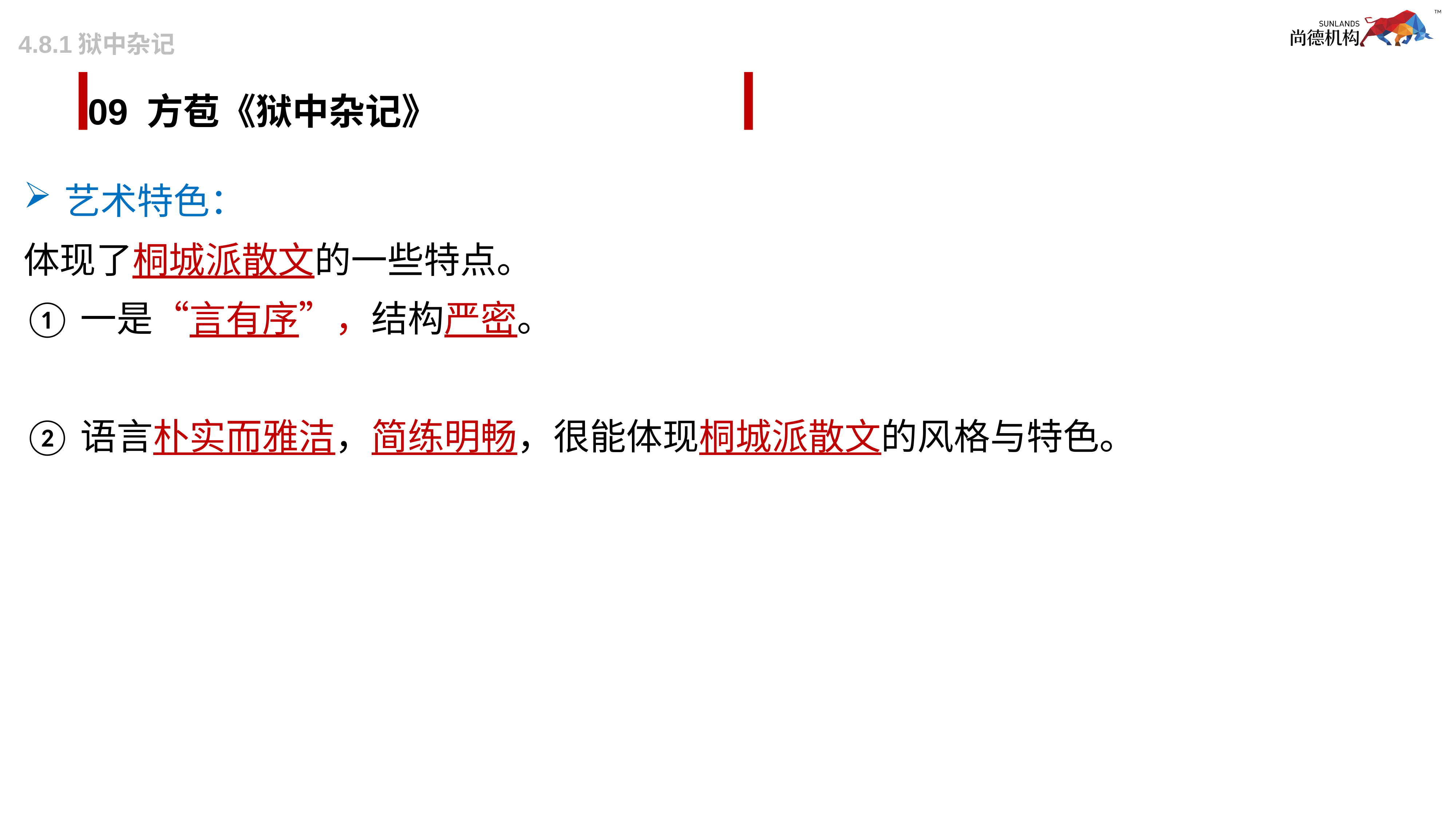

4.8.1狱中杂记
# 09 方苞《狱中杂记》
艺术特色：
体现了桐城派散文的一些特点。
①一是“言有序”，结构严密。

②语言朴实而雅洁，简练明畅，很能体现桐城派散文的风格与特色。